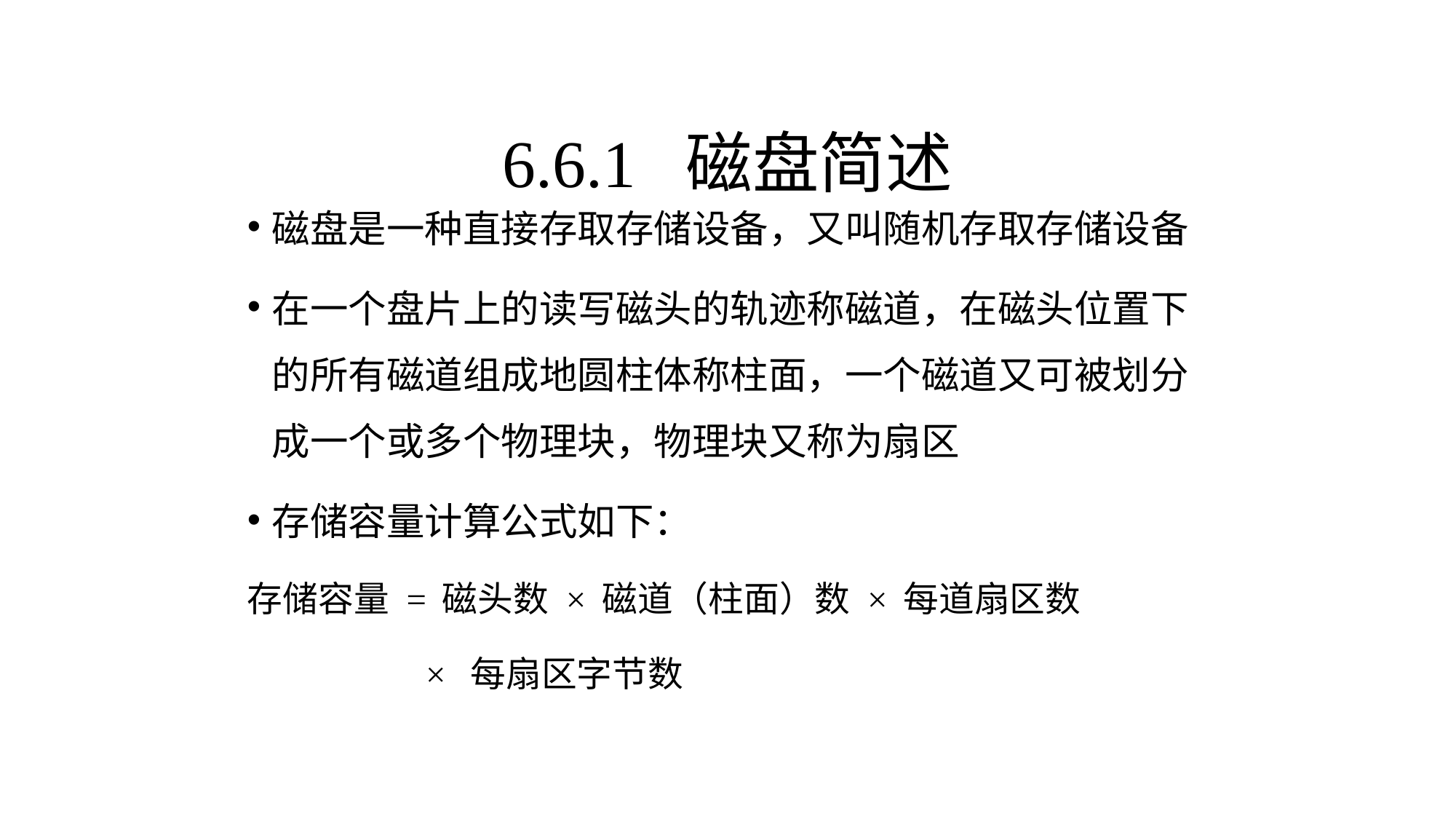

6.6.1  磁盘简述
磁盘是一种直接存取存储设备，又叫随机存取存储设备
在一个盘片上的读写磁头的轨迹称磁道，在磁头位置下的所有磁道组成地圆柱体称柱面，一个磁道又可被划分成一个或多个物理块，物理块又称为扇区
存储容量计算公式如下：
存储容量 = 磁头数 × 磁道（柱面）数 × 每道扇区数
                    ×  每扇区字节数
2